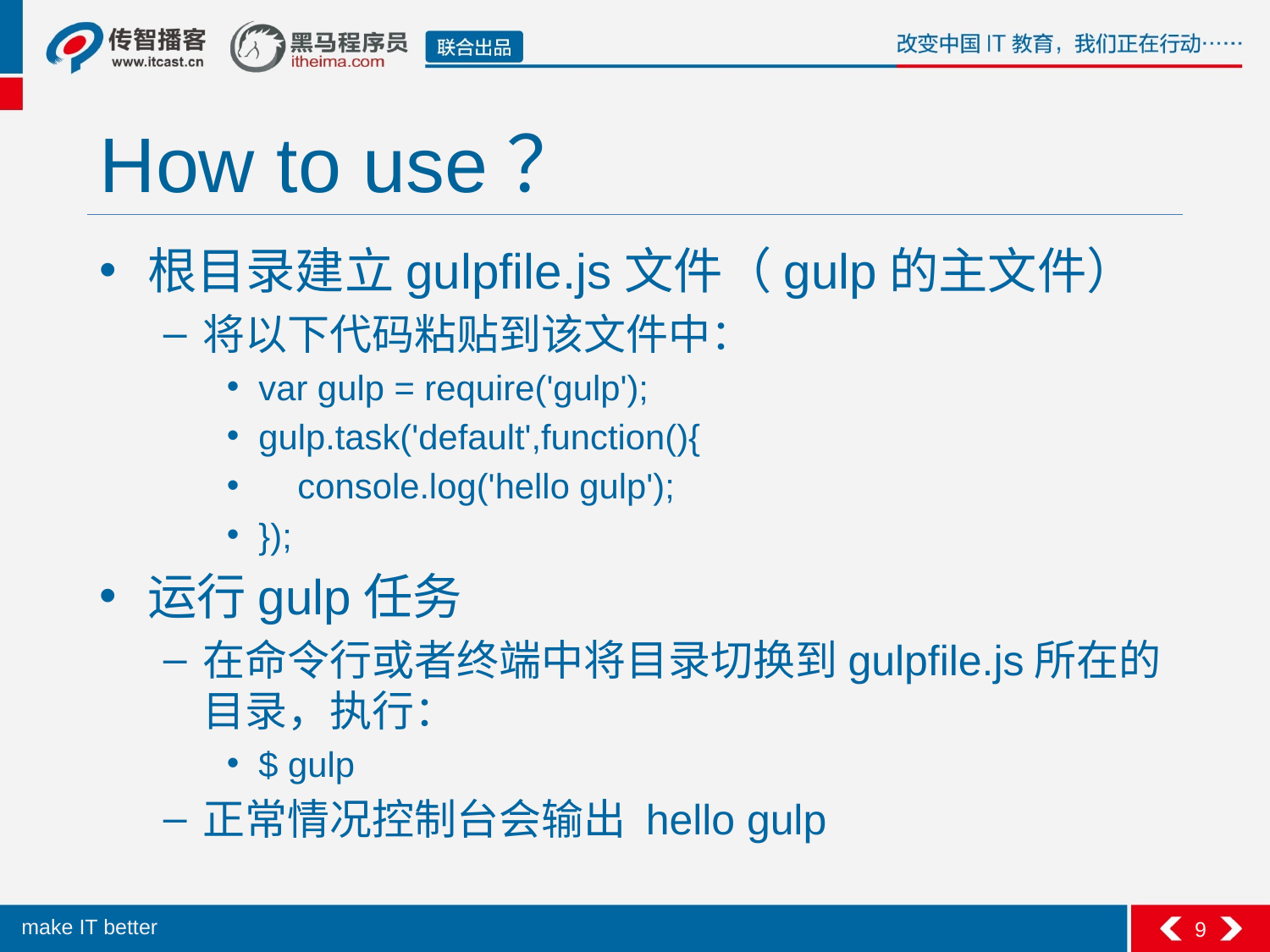

# How to use？
根目录建立gulpfile.js文件（gulp的主文件）
将以下代码粘贴到该文件中：
var gulp = require('gulp');
gulp.task('default',function(){
    console.log('hello gulp');
});
运行gulp任务
在命令行或者终端中将目录切换到gulpfile.js所在的目录，执行：
$ gulp
正常情况控制台会输出 hello gulp
9

make IT better